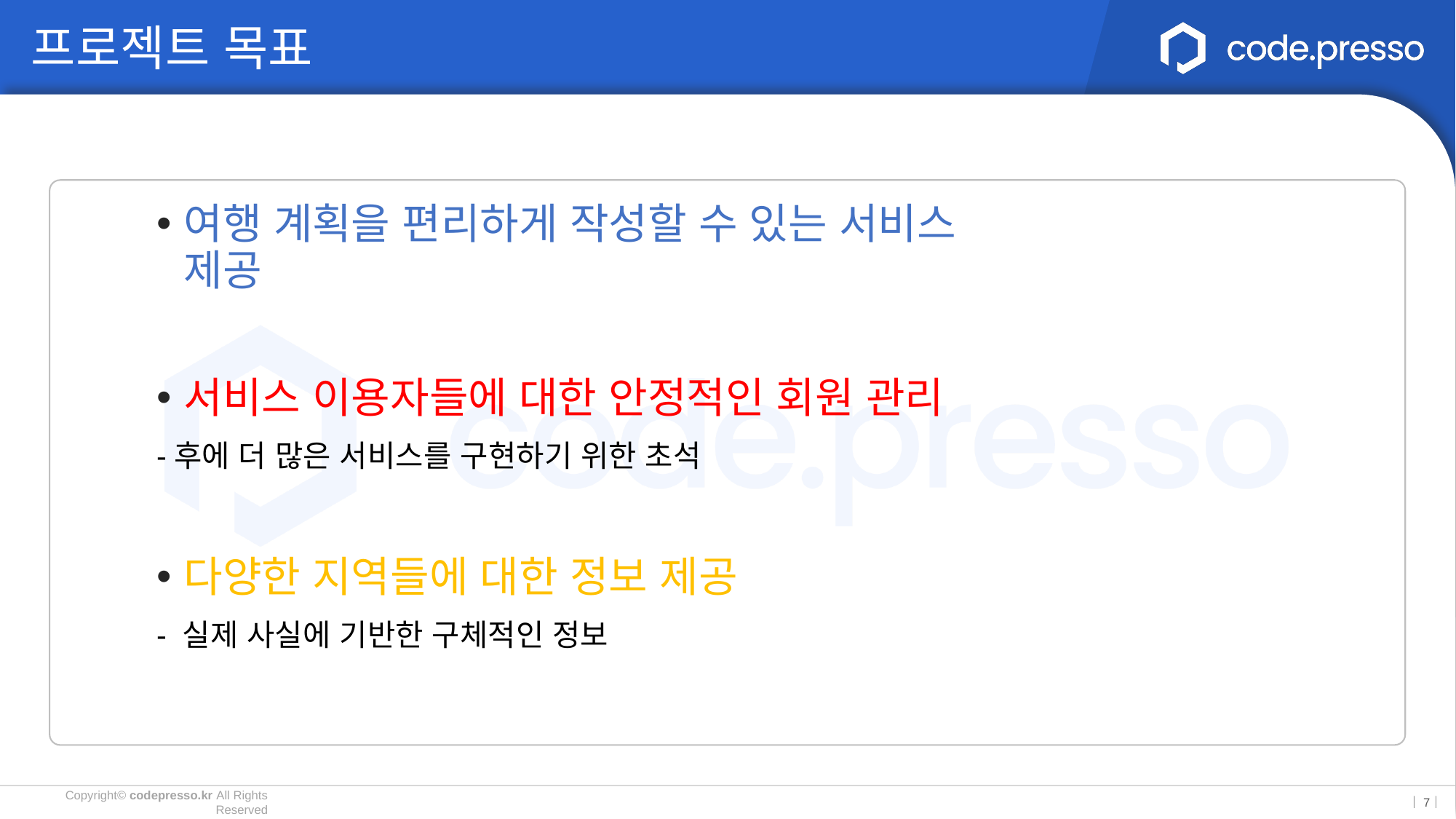

프로젝트 목표

여행 계획을 편리하게 작성할 수 있는 서비스 제공

서비스 이용자들에 대한 안정적인 회원 관리
-후에 더 많은 서비스를 구현하기 위한 초석

다양한 지역들에 대한 정보 제공
- 실제 사실에 기반한 구체적인 정보